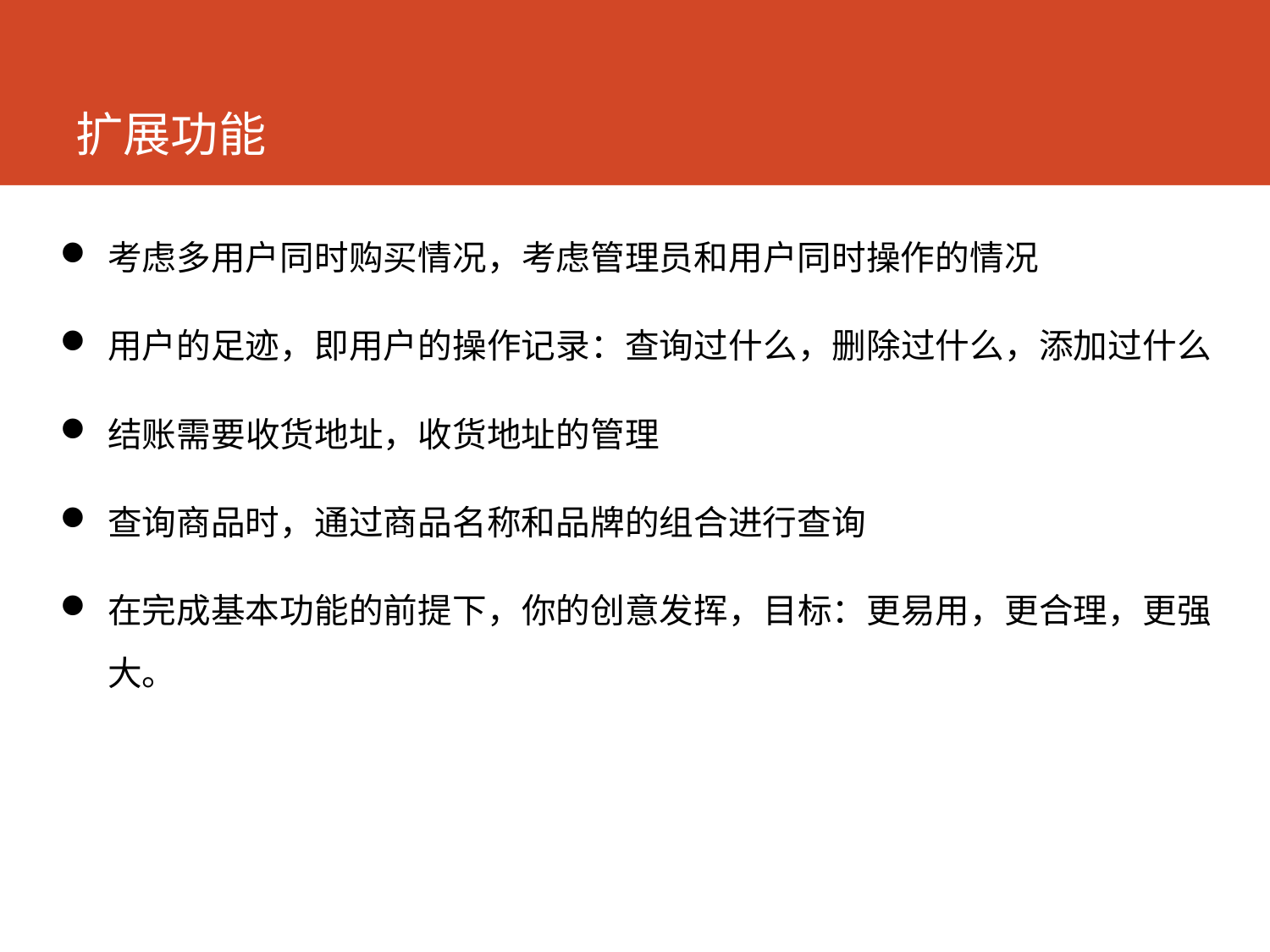

# 扩展功能
考虑多用户同时购买情况，考虑管理员和用户同时操作的情况
用户的足迹，即用户的操作记录：查询过什么，删除过什么，添加过什么
结账需要收货地址，收货地址的管理
查询商品时，通过商品名称和品牌的组合进行查询
在完成基本功能的前提下，你的创意发挥，目标：更易用，更合理，更强大。